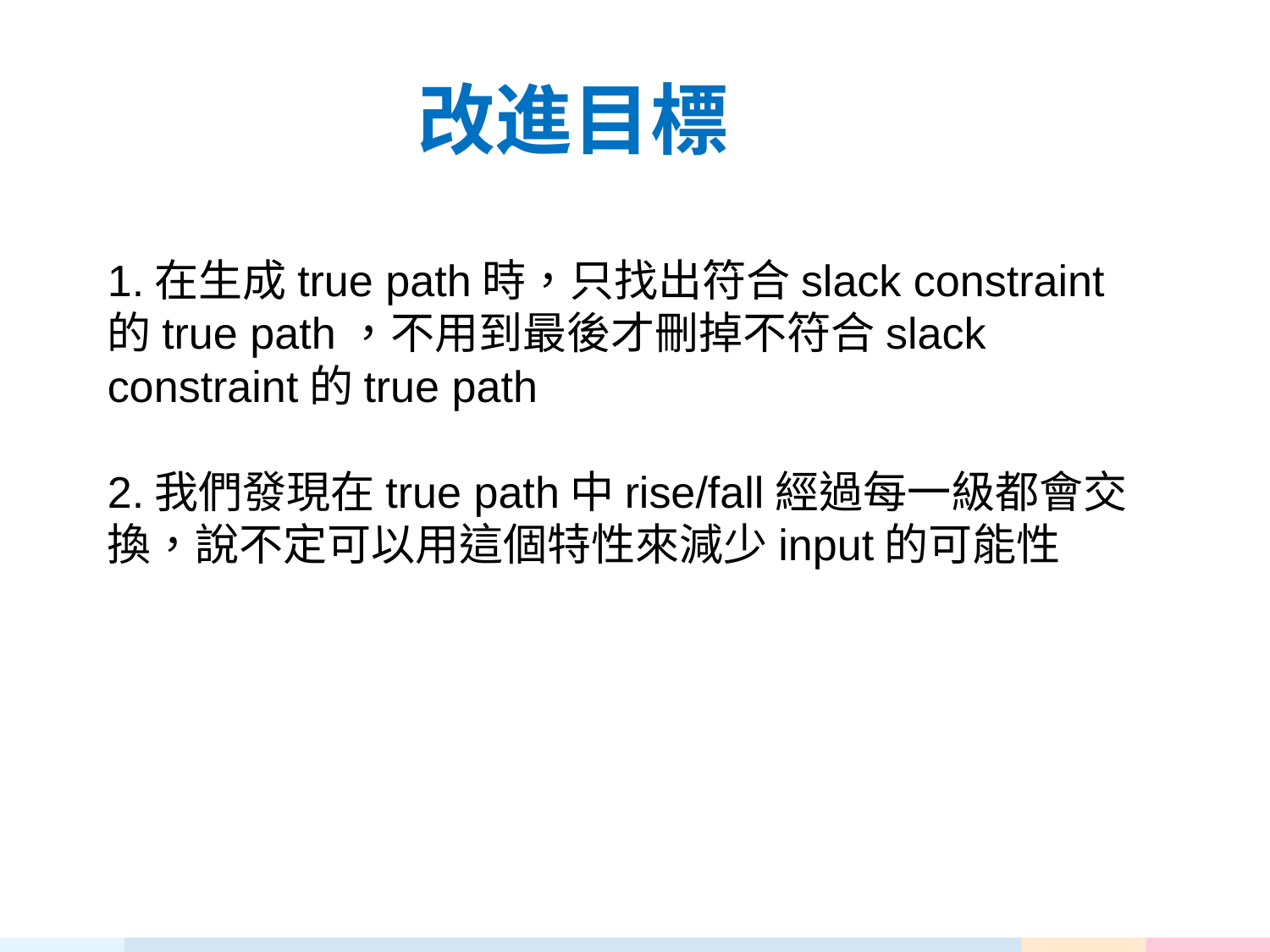

改進目標
1.在生成true path時，只找出符合slack constraint的true path，不用到最後才刪掉不符合slack constraint的true path

2.我們發現在true path中rise/fall經過每一級都會交換，說不定可以用這個特性來減少input的可能性